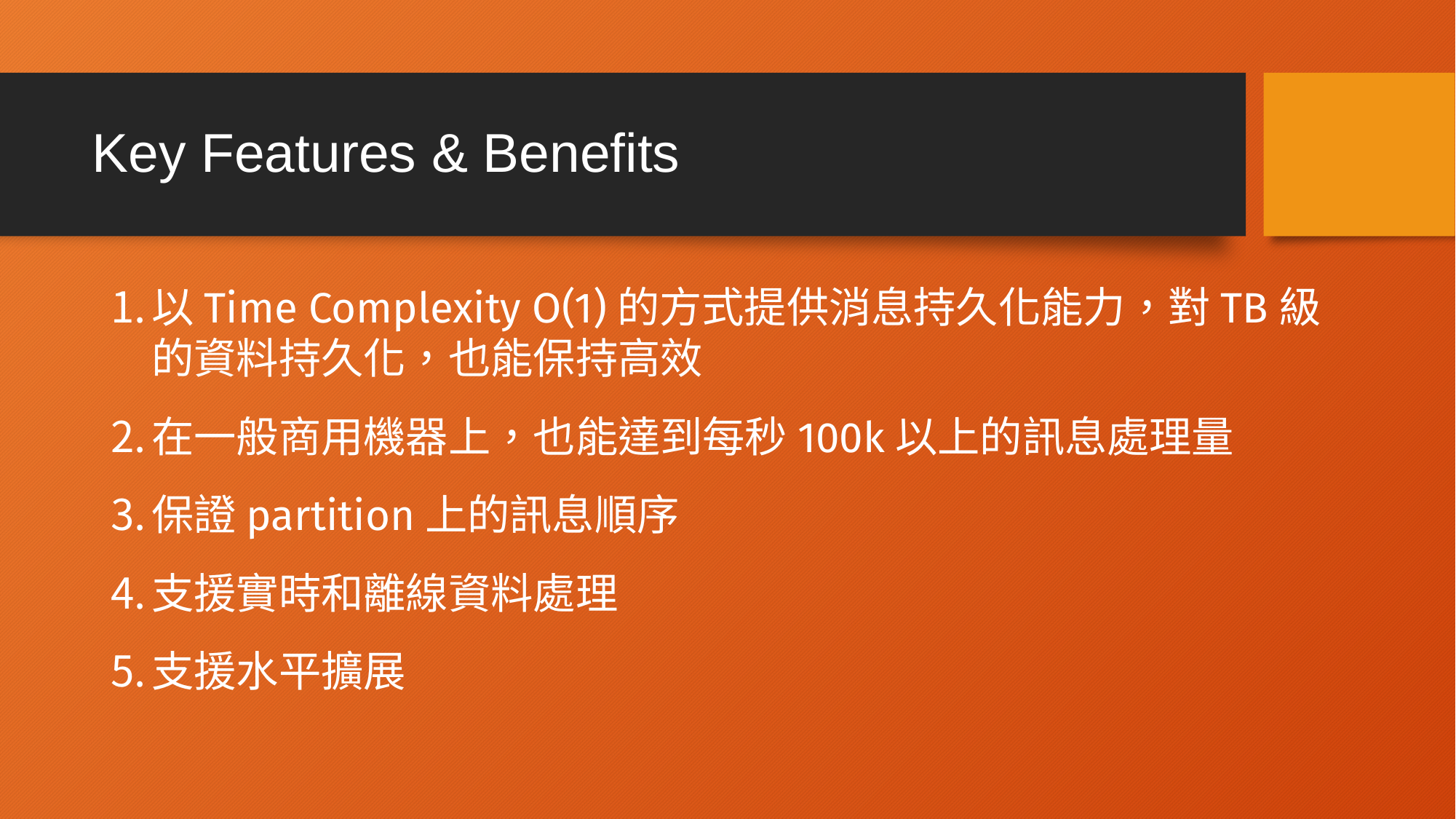

# Key Features & Benefits
以Time Complexity O(1)的方式提供消息持久化能力，對TB級的資料持久化，也能保持高效
在一般商用機器上，也能達到每秒100k以上的訊息處理量
保證partition上的訊息順序
支援實時和離線資料處理
支援水平擴展